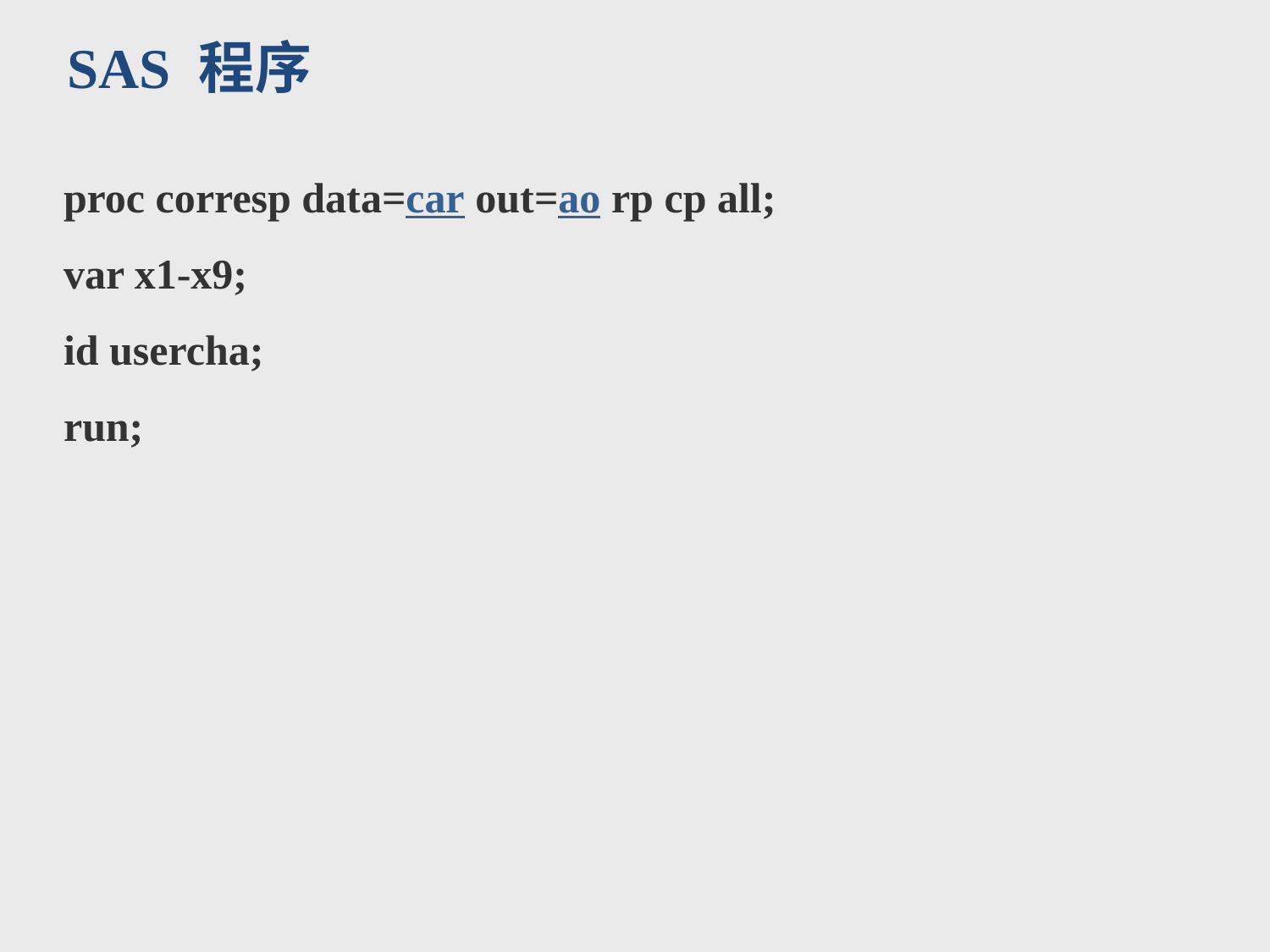

SAS 程序
proc corresp data=car out=ao rp cp all;
var x1-x9;
id usercha;
run;